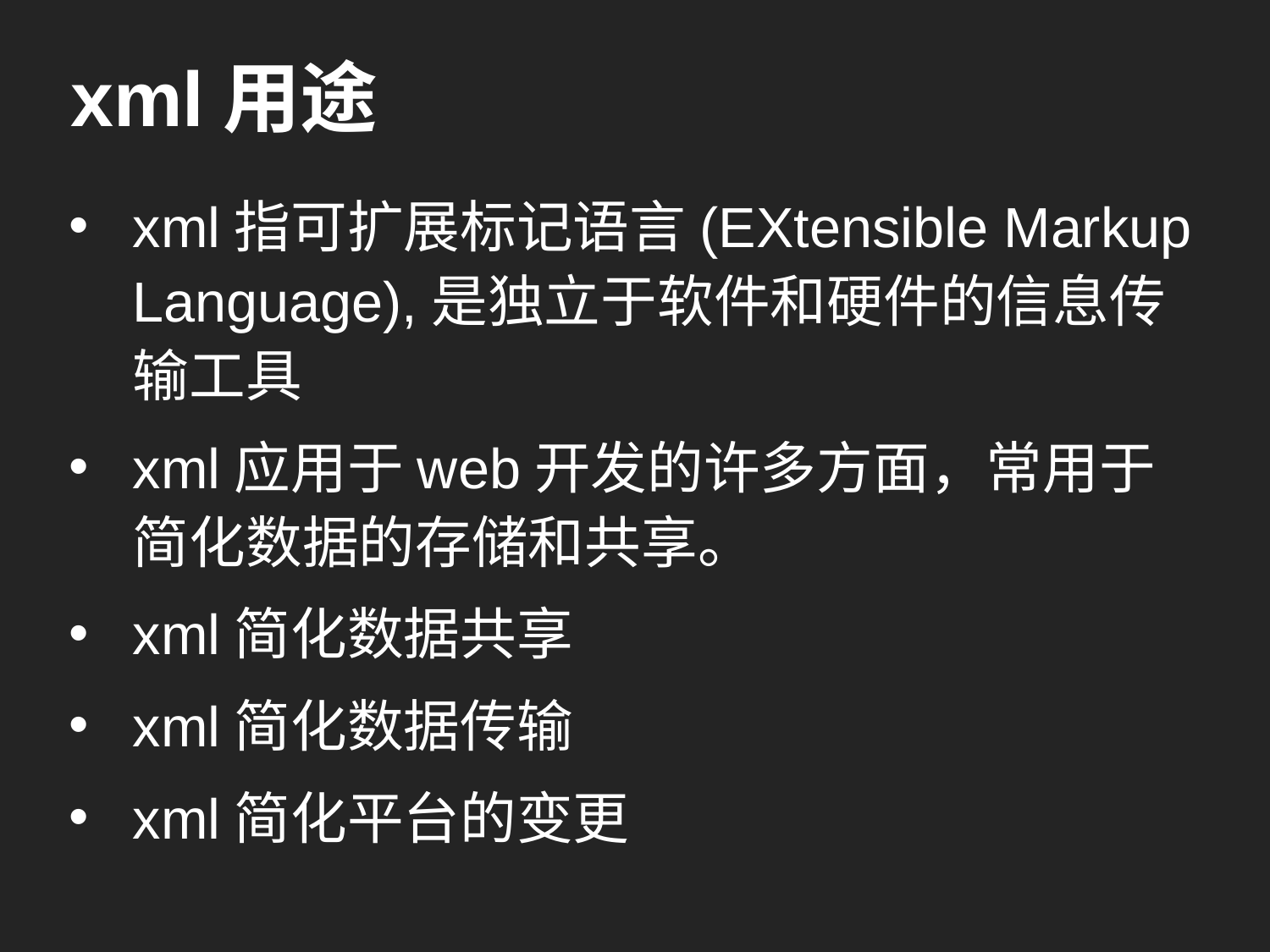

# xml用途
xml指可扩展标记语言(EXtensible Markup Language),是独立于软件和硬件的信息传输工具
xml应用于web开发的许多方面，常用于简化数据的存储和共享。
xml简化数据共享
xml简化数据传输
xml简化平台的变更